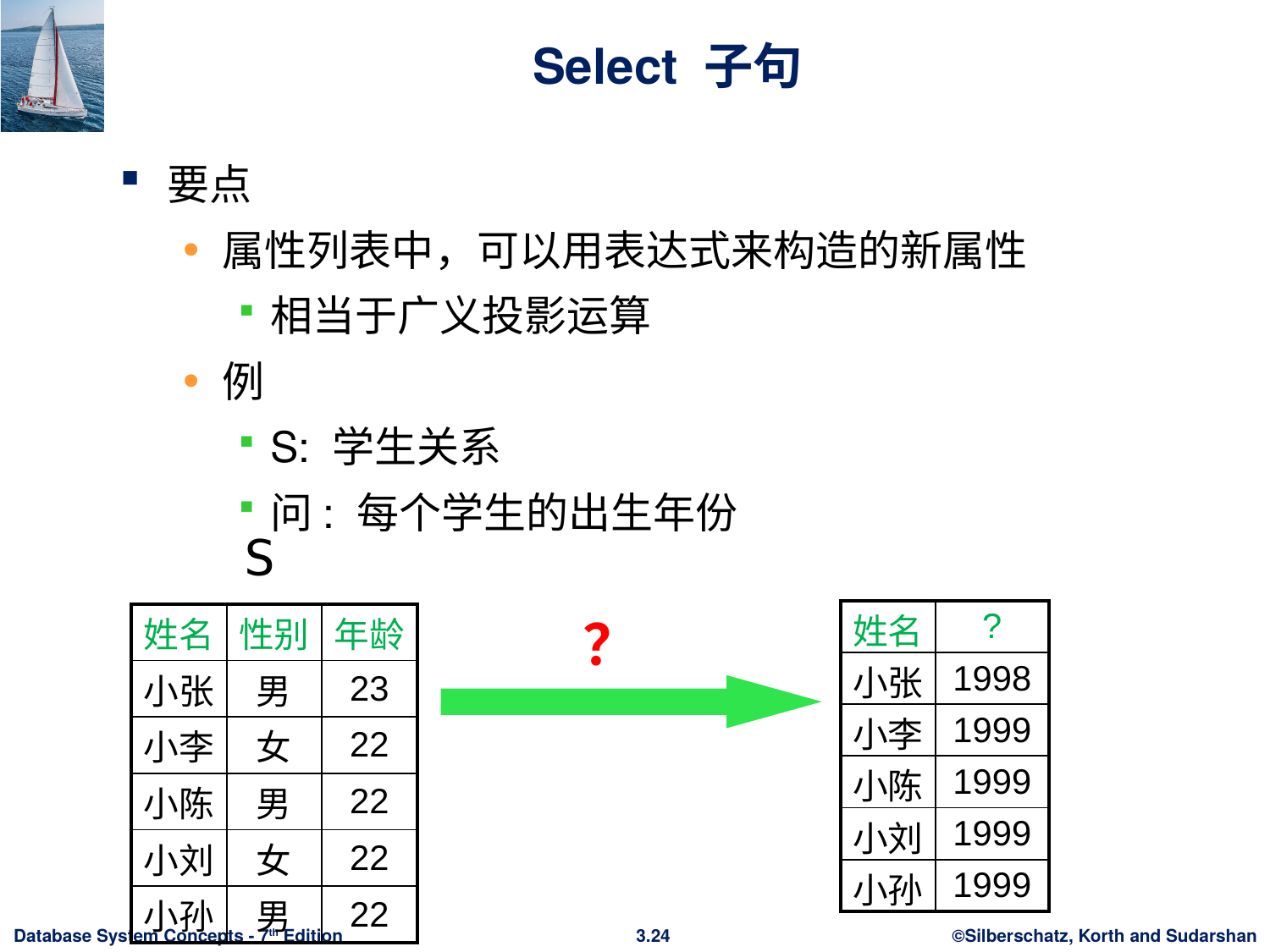

# Select 子句
要点
属性列表中，可以用表达式来构造的新属性
相当于广义投影运算
例
S: 学生关系
问: 每个学生的出生年份
S
？
| 姓名 | ? |
| --- | --- |
| 小张 | 1998 |
| 小李 | 1999 |
| 小陈 | 1999 |
| 小刘 | 1999 |
| 小孙 | 1999 |
| 姓名 | 性别 | 年龄 |
| --- | --- | --- |
| 小张 | 男 | 23 |
| 小李 | 女 | 22 |
| 小陈 | 男 | 22 |
| 小刘 | 女 | 22 |
| 小孙 | 男 | 22 |